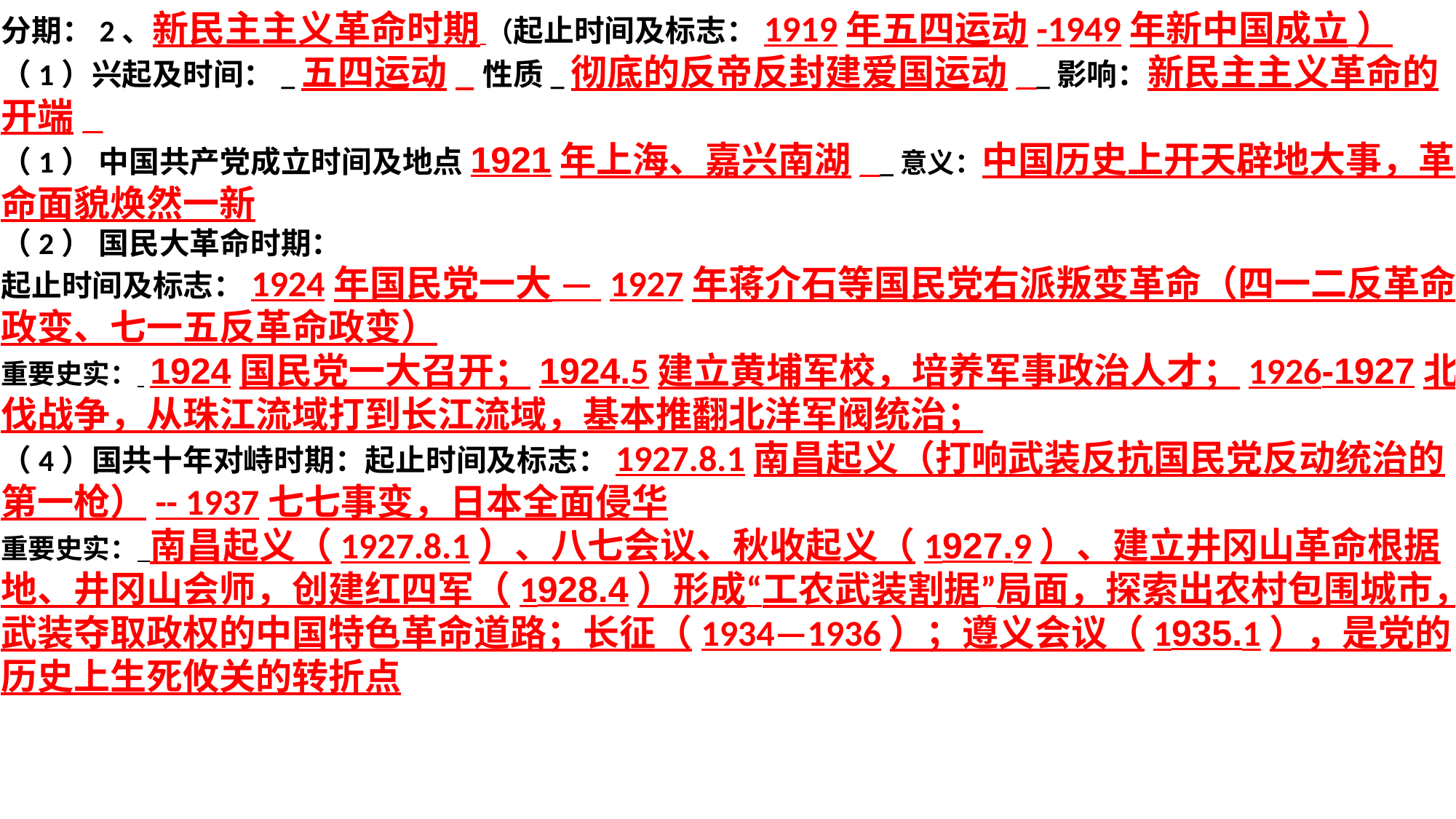

分期：2、新民主主义革命时期 （起止时间及标志：1919年五四运动-1949年新中国成立 ）
（1）兴起及时间：_五四运动_性质_彻底的反帝反封建爱国运动__影响：新民主主义革命的开端_
（1） 中国共产党成立时间及地点1921年上海、嘉兴南湖__意义：中国历史上开天辟地大事，革命面貌焕然一新
（2） 国民大革命时期：
起止时间及标志：1924年国民党一大 — 1927年蒋介石等国民党右派叛变革命（四一二反革命政变、七一五反革命政变）
重要史实： 1924国民党一大召开；1924.5建立黄埔军校，培养军事政治人才；1926-1927北伐战争，从珠江流域打到长江流域，基本推翻北洋军阀统治；
（4）国共十年对峙时期：起止时间及标志：1927.8.1南昌起义（打响武装反抗国民党反动统治的第一枪）-- 1937七七事变，日本全面侵华
重要史实：  南昌起义（1927.8.1）、八七会议、秋收起义（1927.9）、建立井冈山革命根据地、井冈山会师，创建红四军（1928.4）形成“工农武装割据”局面，探索出农村包围城市，武装夺取政权的中国特色革命道路；长征（1934—1936）；遵义会议（1935.1），是党的历史上生死攸关的转折点